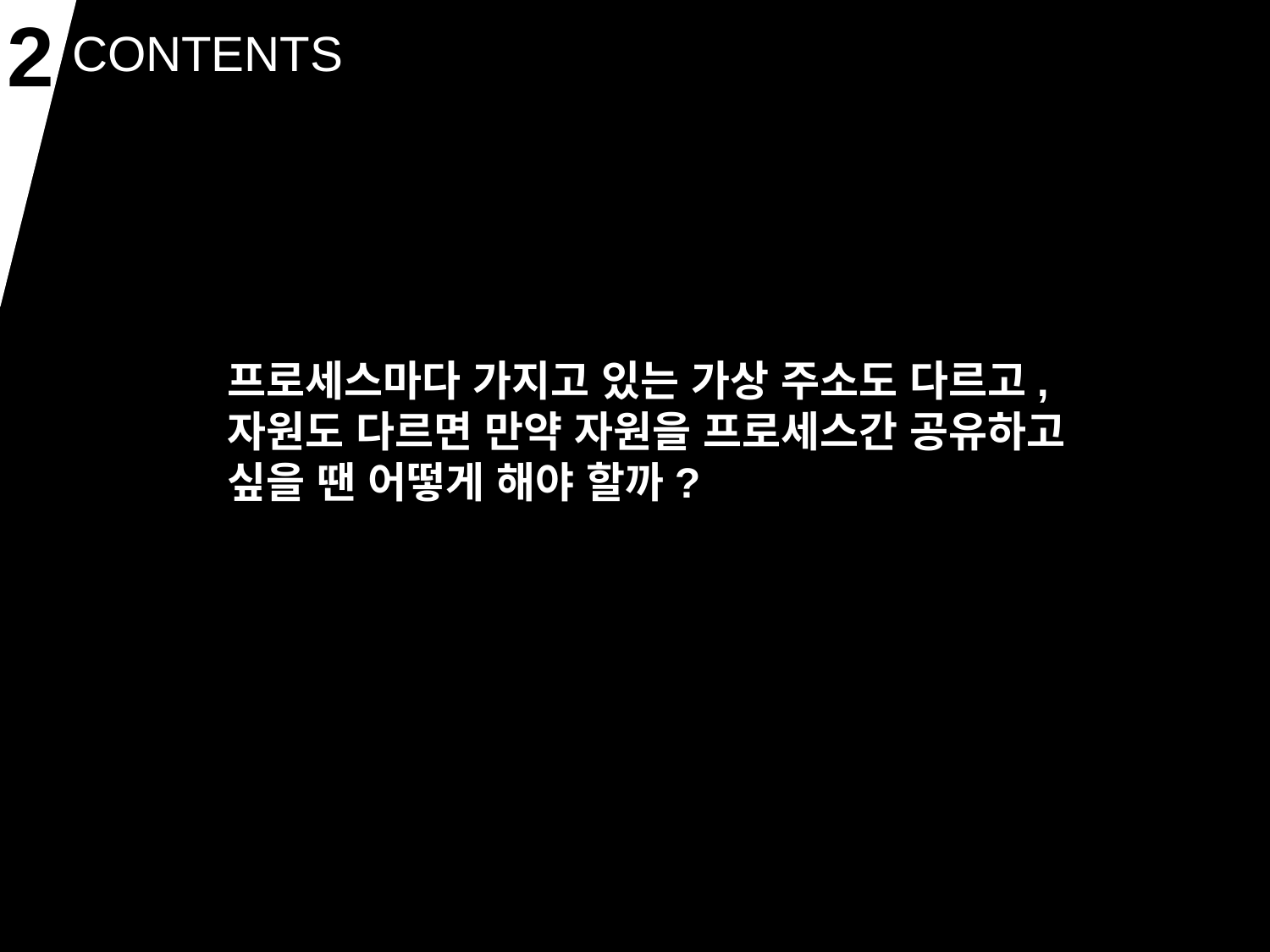

2
CONTENTS

프로세스마다 가지고 있는 가상 주소도 다르고, 자원도 다르면 만약 자원을 프로세스간 공유하고 싶을 땐 어떻게 해야 할까?